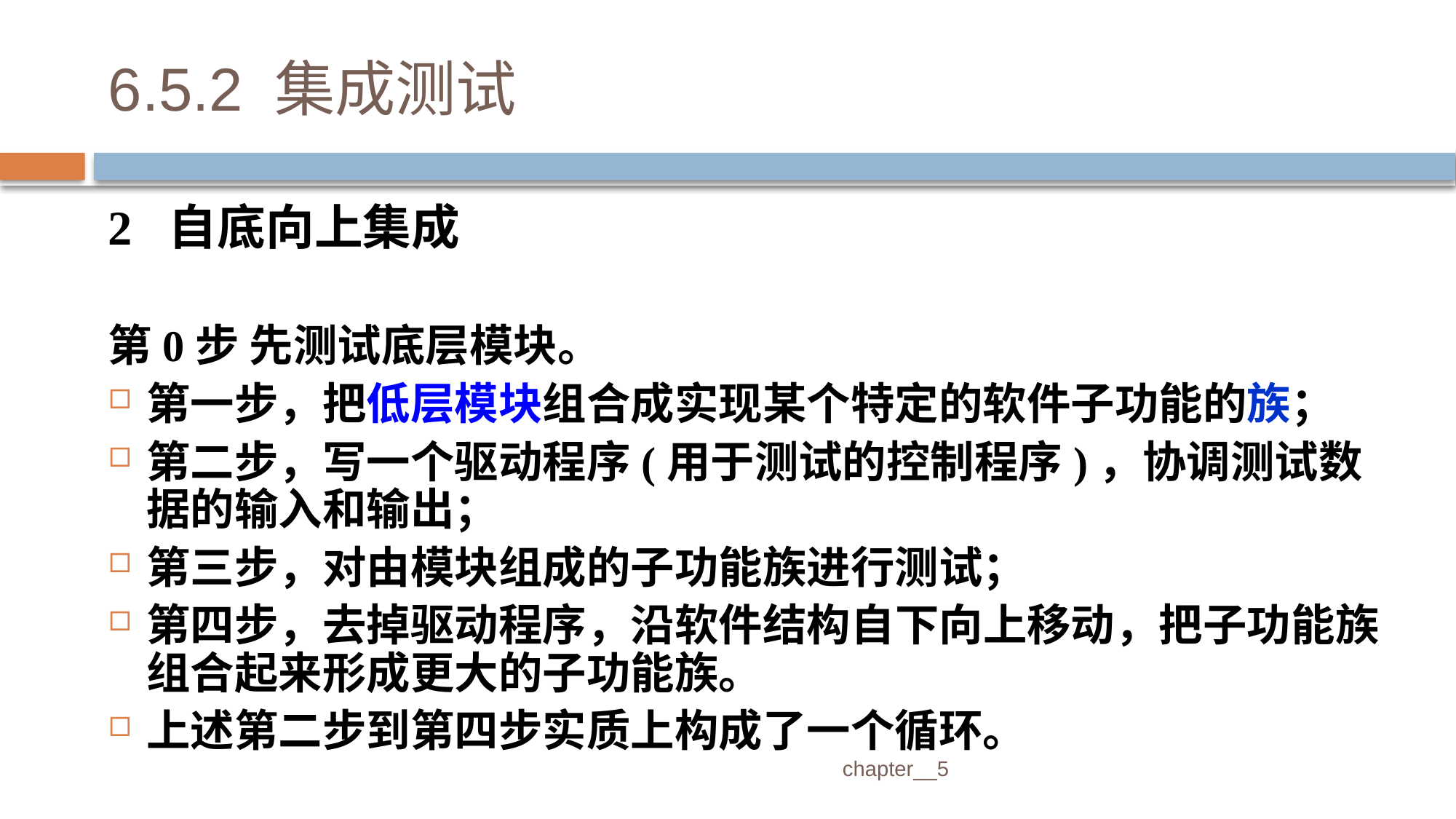

# 6.5.2 集成测试
83
2  自底向上集成

第0步 先测试底层模块。
第一步，把低层模块组合成实现某个特定的软件子功能的族；
第二步，写一个驱动程序(用于测试的控制程序)，协调测试数据的输入和输出；
第三步，对由模块组成的子功能族进行测试；
第四步，去掉驱动程序，沿软件结构自下向上移动，把子功能族组合起来形成更大的子功能族。
上述第二步到第四步实质上构成了一个循环。
 chapter__5